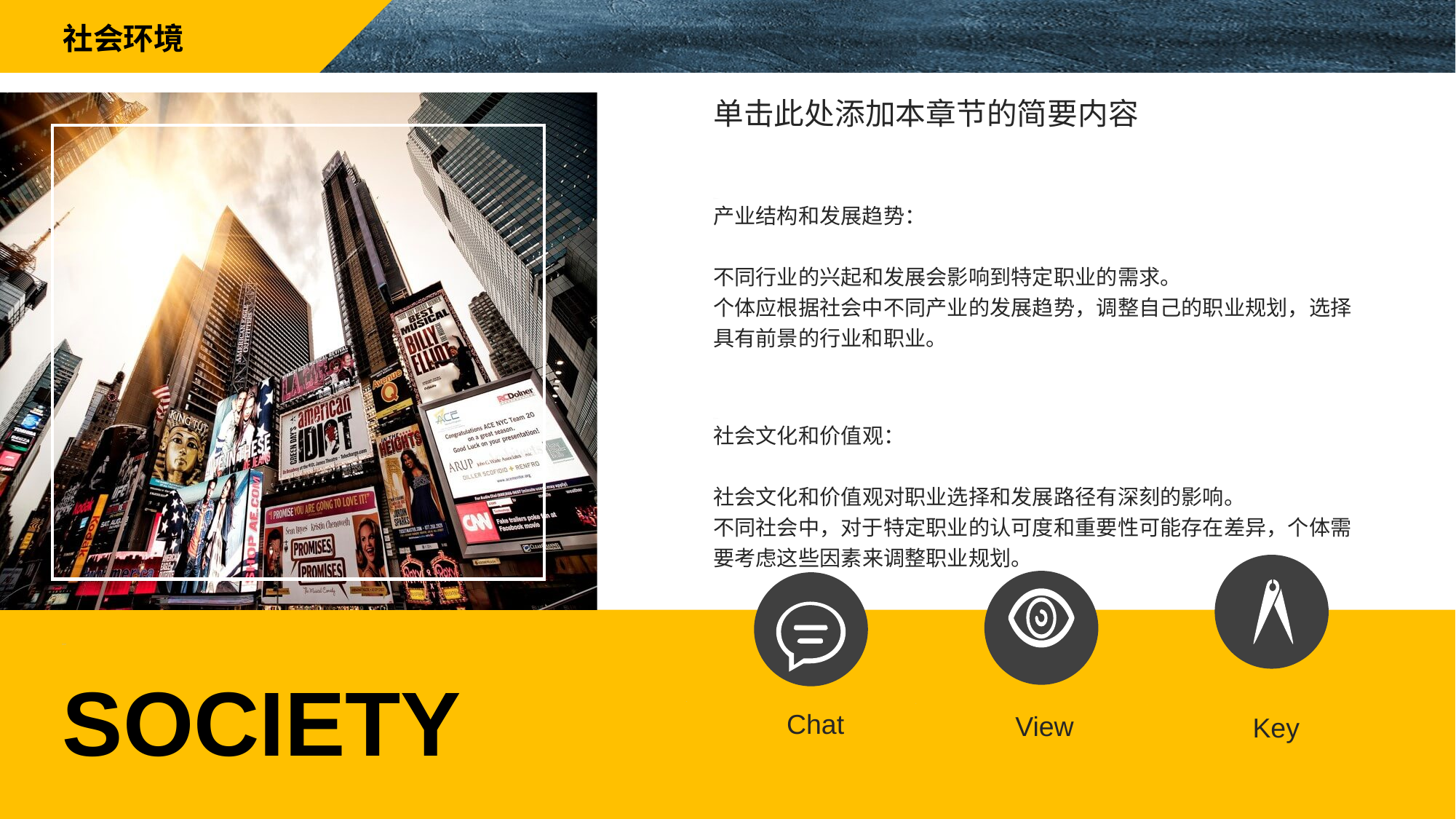

社会环境

单击此处添加本章节的简要内容

产业结构和发展趋势：

不同行业的兴起和发展会影响到特定职业的需求。
个体应根据社会中不同产业的发展趋势，调整自己的职业规划，选择具有前景的行业和职业。
社会文化和价值观：

社会文化和价值观对职业选择和发展路径有深刻的影响。
不同社会中，对于特定职业的认可度和重要性可能存在差异，个体需要考虑这些因素来调整职业规划。

SOCIETY
Chat
View
Key